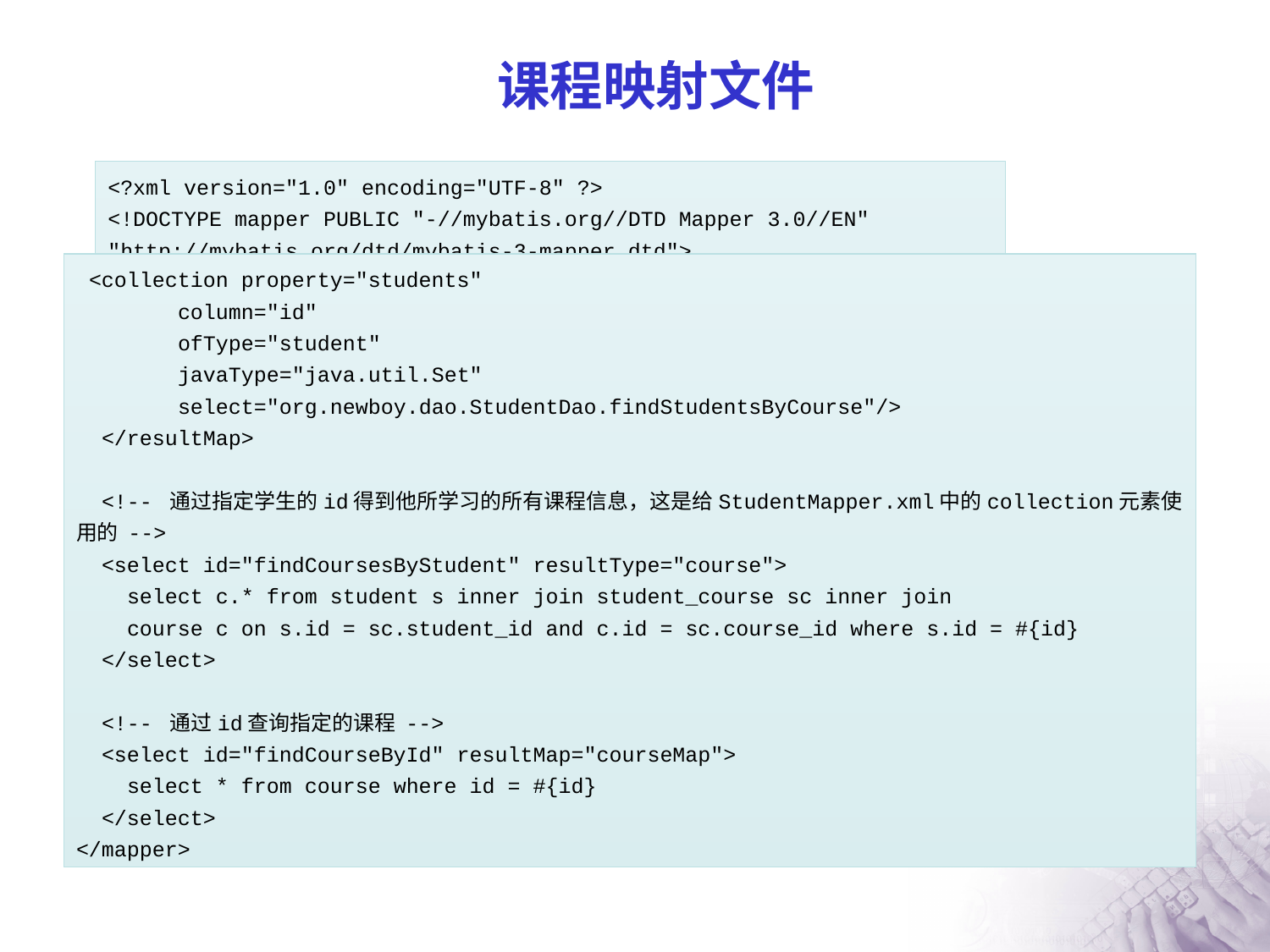

# 课程映射文件
<?xml version="1.0" encoding="UTF-8" ?>
<!DOCTYPE mapper PUBLIC "-//mybatis.org//DTD Mapper 3.0//EN"
"http://mybatis.org/dtd/mybatis-3-mapper.dtd">
<mapper namespace="org.newboy.dao.CourseDao">

  <!-- 课程的映射，多对多的关系 -->
  <resultMap type="course" id="courseMap">
    <!--
      property:  指定关联的属性名
      column:  指定course表的主键列的列名，用于给下面的select语句传递参数
      ofType: 指定集合中单个元素的类型
      javaType: 指定属性类型，即集合的类型
      select: 指定查询语句，格式：namespace.id，参数由上面的column指定
     -->
 <collection property="students"
        column="id"
        ofType="student"
        javaType="java.util.Set"
        select="org.newboy.dao.StudentDao.findStudentsByCourse"/>
  </resultMap>

  <!-- 通过指定学生的id得到他所学习的所有课程信息，这是给StudentMapper.xml中的collection元素使用的 -->
  <select id="findCoursesByStudent" resultType="course">
    select c.* from student s inner join student_course sc inner join
    course c on s.id = sc.student_id and c.id = sc.course_id where s.id = #{id}
  </select>

  <!-- 通过id查询指定的课程 -->
  <select id="findCourseById" resultMap="courseMap">
    select * from course where id = #{id}
  </select>
</mapper>